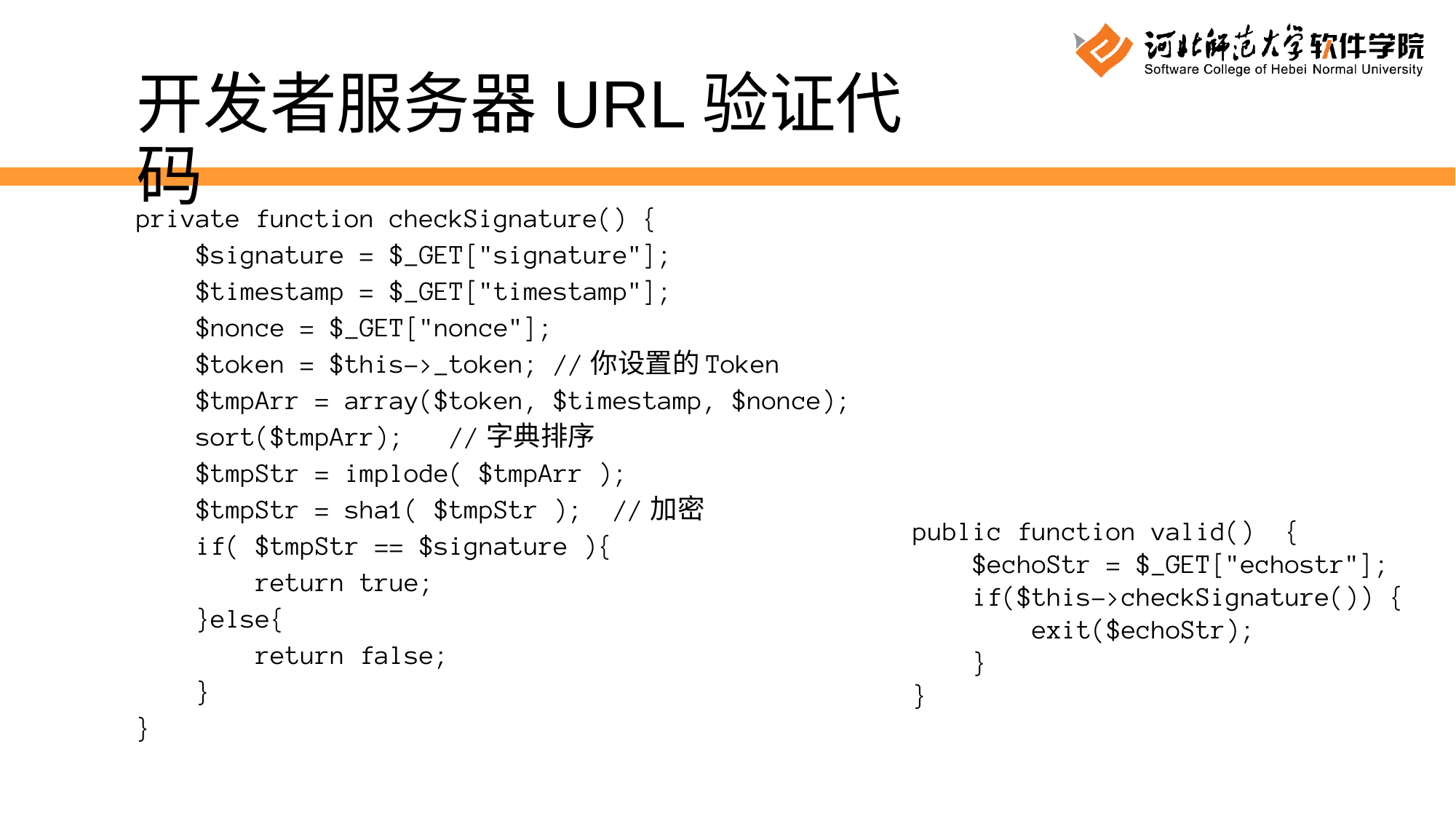

开发者服务器URL验证代码
private function checkSignature() {
    $signature = $_GET["signature"];
    $timestamp = $_GET["timestamp"];
    $nonce = $_GET["nonce"];
    $token = $this->_token; //你设置的Token
    $tmpArr = array($token, $timestamp, $nonce);
    sort($tmpArr);   //字典排序
    $tmpStr = implode( $tmpArr );
    $tmpStr = sha1( $tmpStr );  //加密
    if( $tmpStr == $signature ){
        return true;
    }else{
        return false;
    }
}
public function valid()  {
    $echoStr = $_GET["echostr"];
    if($this->checkSignature()) {
        exit($echoStr);
    }
}